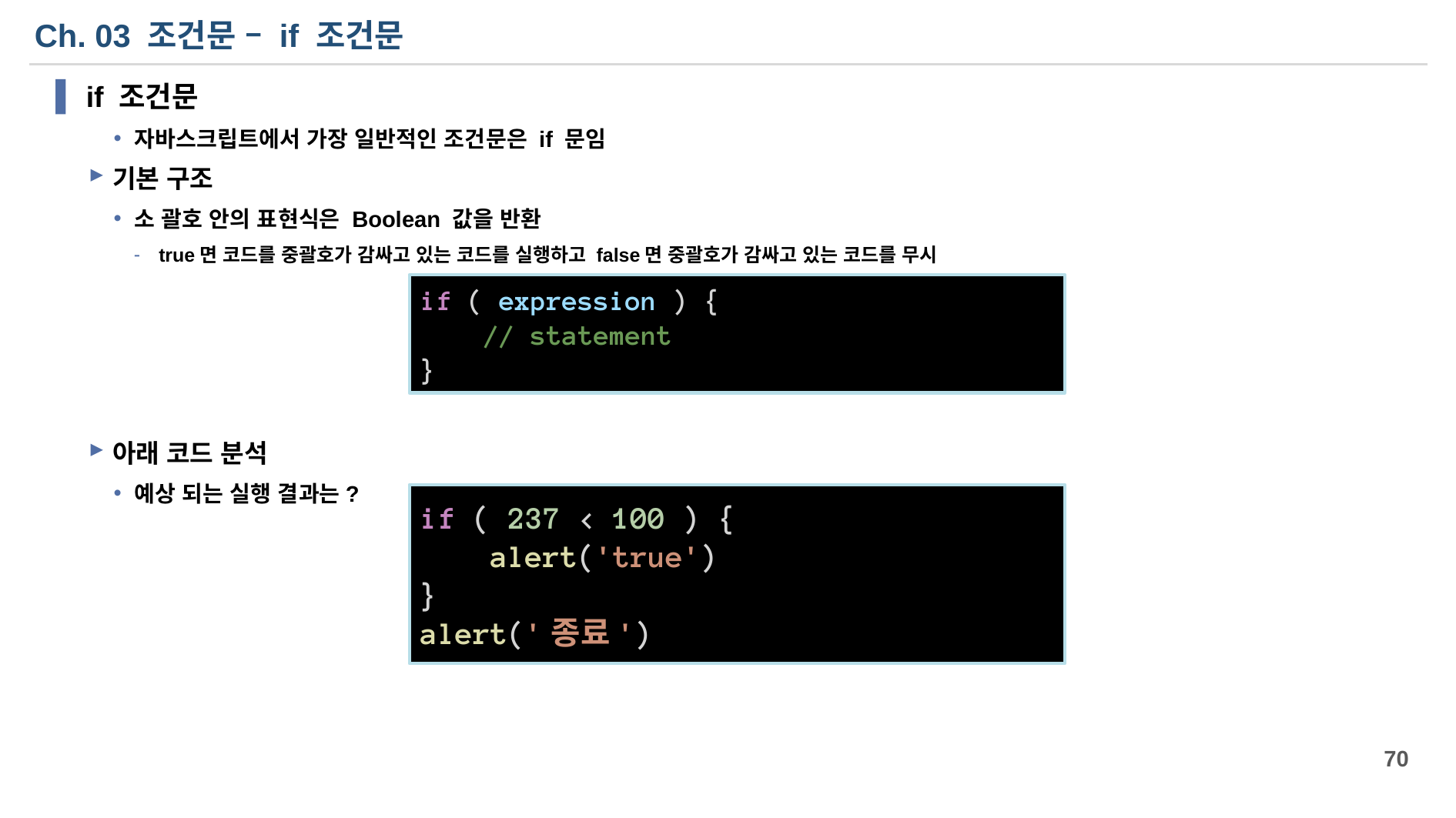

# Ch. 03 조건문 – if 조건문
if 조건문
자바스크립트에서 가장 일반적인 조건문은 if 문임
기본 구조
소 괄호 안의 표현식은 Boolean 값을 반환
true면 코드를 중괄호가 감싸고 있는 코드를 실행하고 false면 중괄호가 감싸고 있는 코드를 무시

아래 코드 분석
예상 되는 실행 결과는?

if ( expression ) {
    // statement
}
if ( 237 < 100 ) {
    alert('true')
}
alert('종료')
70